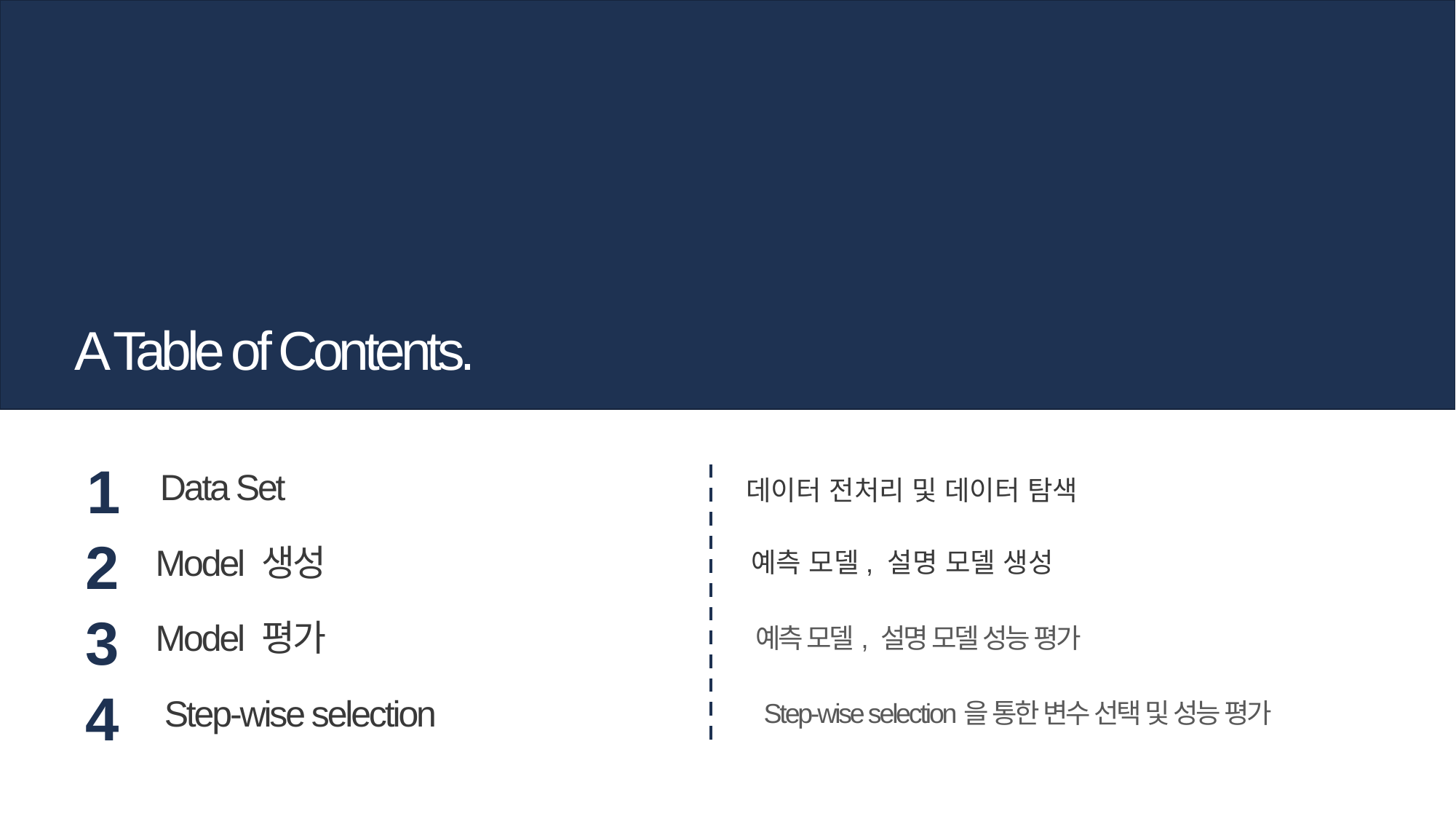

A Table of Contents.
1
Data Set
데이터 전처리 및 데이터 탐색
2
Model 생성
예측 모델, 설명 모델 생성
3
Model 평가
예측 모델, 설명 모델 성능 평가
4
Step-wise selection
Step-wise selection을 통한 변수 선택 및 성능 평가